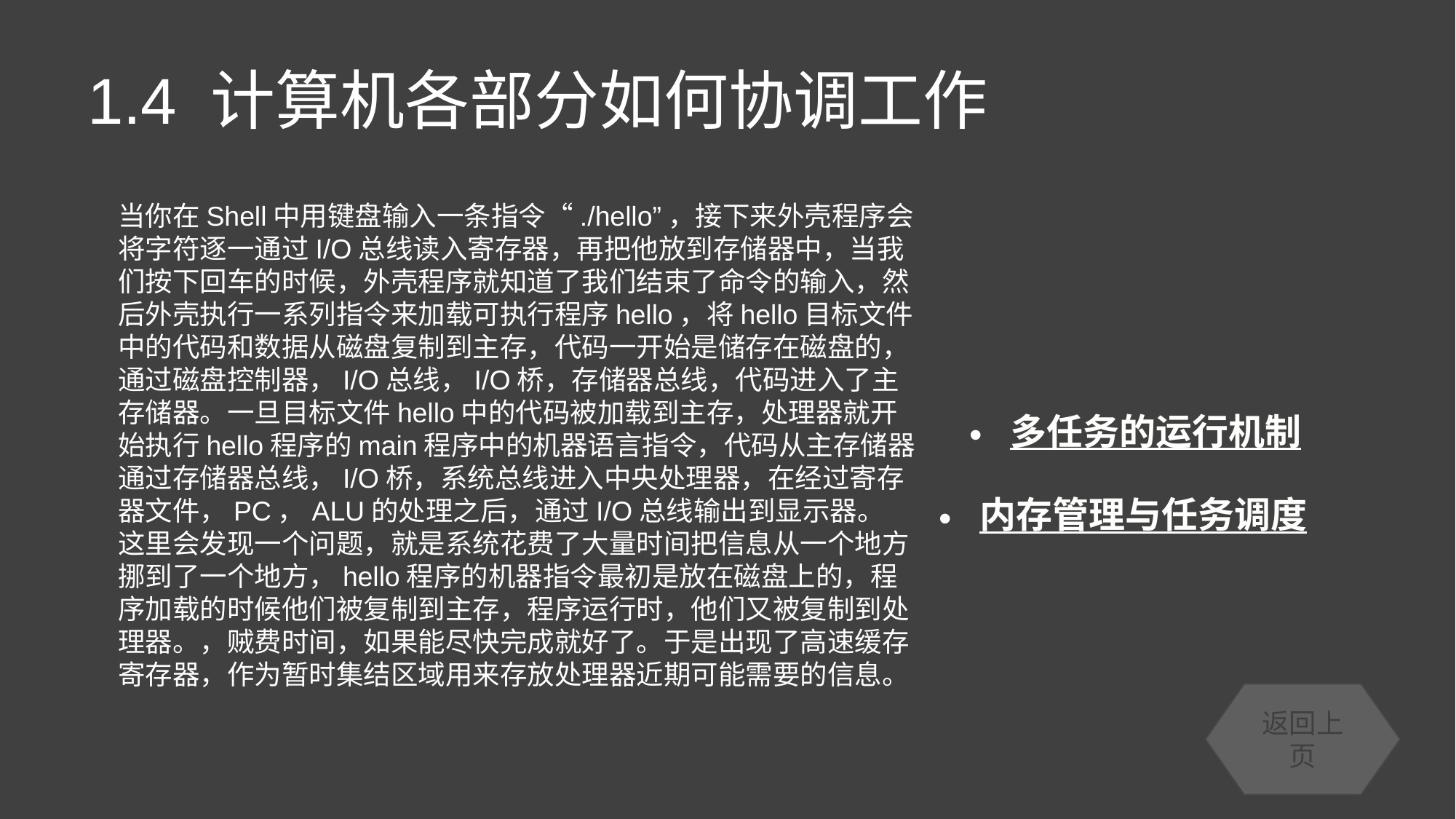

1.4 计算机各部分如何协调工作
当你在Shell中用键盘输入一条指令“./hello”，接下来外壳程序会将字符逐一通过I/O总线读入寄存器，再把他放到存储器中，当我们按下回车的时候，外壳程序就知道了我们结束了命令的输入，然后外壳执行一系列指令来加载可执行程序hello，将hello目标文件中的代码和数据从磁盘复制到主存，代码一开始是储存在磁盘的，通过磁盘控制器，I/O总线，I/O桥，存储器总线，代码进入了主存储器。一旦目标文件hello中的代码被加载到主存，处理器就开始执行hello程序的main程序中的机器语言指令，代码从主存储器通过存储器总线，I/O桥，系统总线进入中央处理器，在经过寄存器文件，PC，ALU的处理之后，通过I/O总线输出到显示器。
这里会发现一个问题，就是系统花费了大量时间把信息从一个地方挪到了一个地方，hello程序的机器指令最初是放在磁盘上的，程序加载的时候他们被复制到主存，程序运行时，他们又被复制到处理器。，贼费时间，如果能尽快完成就好了。于是出现了高速缓存寄存器，作为暂时集结区域用来存放处理器近期可能需要的信息。
多任务的运行机制
内存管理与任务调度
返回上页